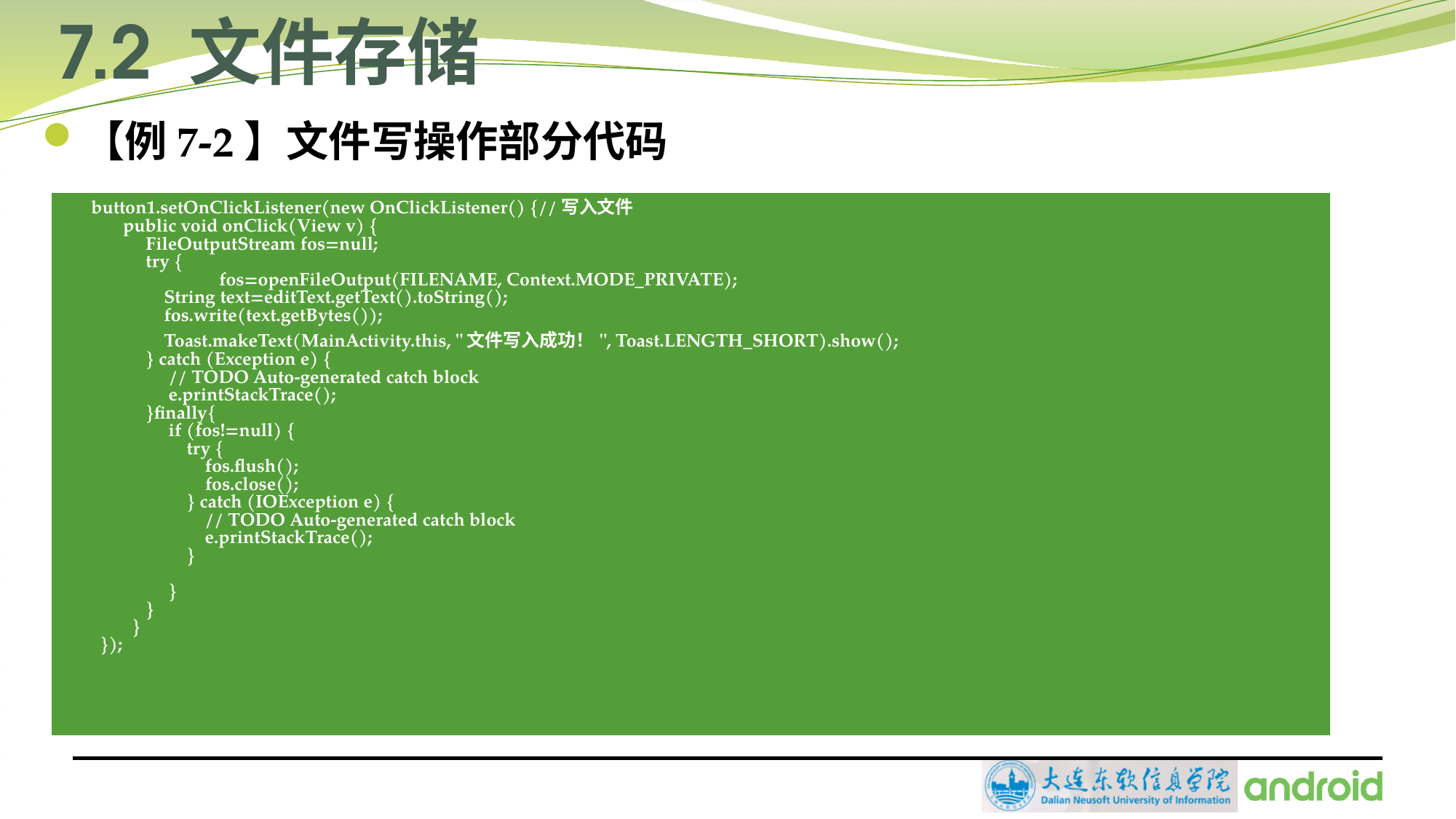

# 7.2 文件存储
【例7-2】文件写操作部分代码

| button1.setOnClickListener(new OnClickListener() {//写入文件 public void onClick(View v) { FileOutputStream fos=null; try { fos=openFileOutput(FILENAME, Context.MODE\_PRIVATE); String text=editText.getText().toString(); fos.write(text.getBytes()); Toast.makeText(MainActivity.this, "文件写入成功！", Toast.LENGTH\_SHORT).show(); } catch (Exception e) { // TODO Auto-generated catch block e.printStackTrace(); }finally{ if (fos!=null) { try { fos.flush(); fos.close(); } catch (IOException e) { // TODO Auto-generated catch block e.printStackTrace(); }   } } } }); |
| --- |